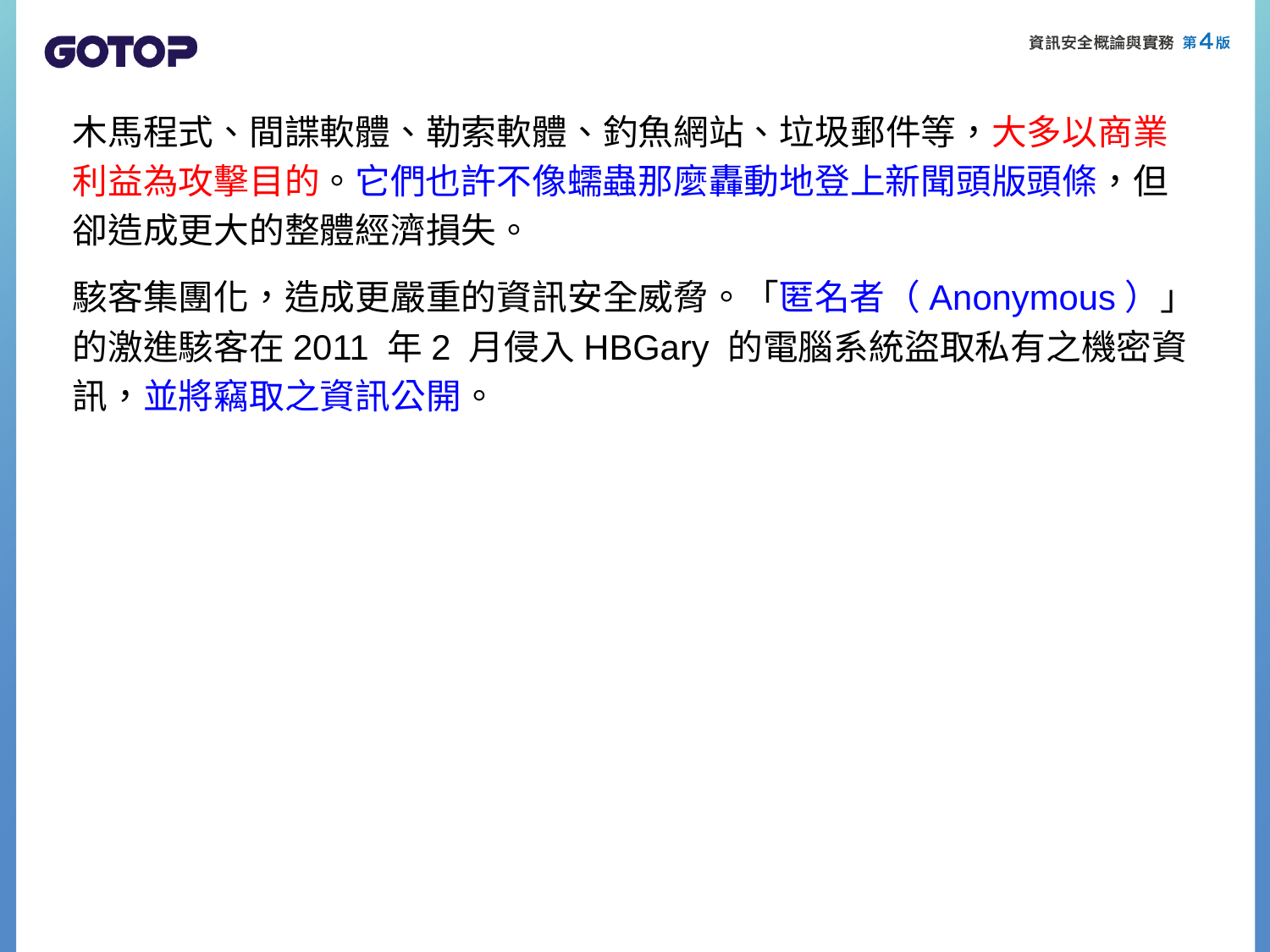

木馬程式、間諜軟體、勒索軟體、釣魚網站、垃圾郵件等，大多以商業利益為攻擊目的。它們也許不像蠕蟲那麼轟動地登上新聞頭版頭條，但卻造成更大的整體經濟損失。
駭客集團化，造成更嚴重的資訊安全威脅。「匿名者（Anonymous）」的激進駭客在2011 年2 月侵入HBGary 的電腦系統盜取私有之機密資訊，並將竊取之資訊公開。